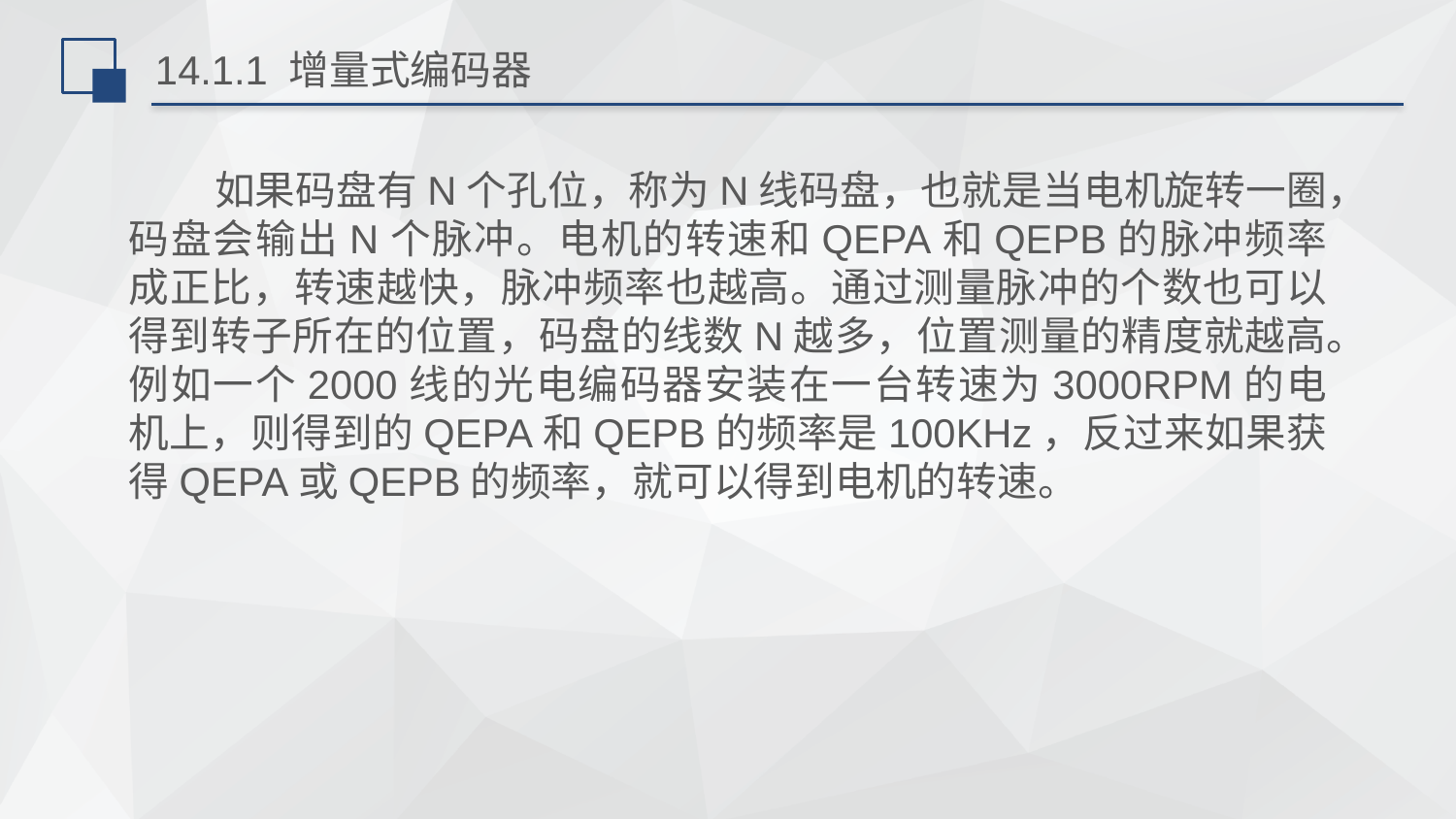

# 14.1.1 增量式编码器
如果码盘有N个孔位，称为N线码盘，也就是当电机旋转一圈，码盘会输出N个脉冲。电机的转速和QEPA和QEPB的脉冲频率成正比，转速越快，脉冲频率也越高。通过测量脉冲的个数也可以得到转子所在的位置，码盘的线数N越多，位置测量的精度就越高。例如一个2000线的光电编码器安装在一台转速为3000RPM的电机上，则得到的QEPA和QEPB的频率是100KHz，反过来如果获得QEPA或QEPB的频率，就可以得到电机的转速。